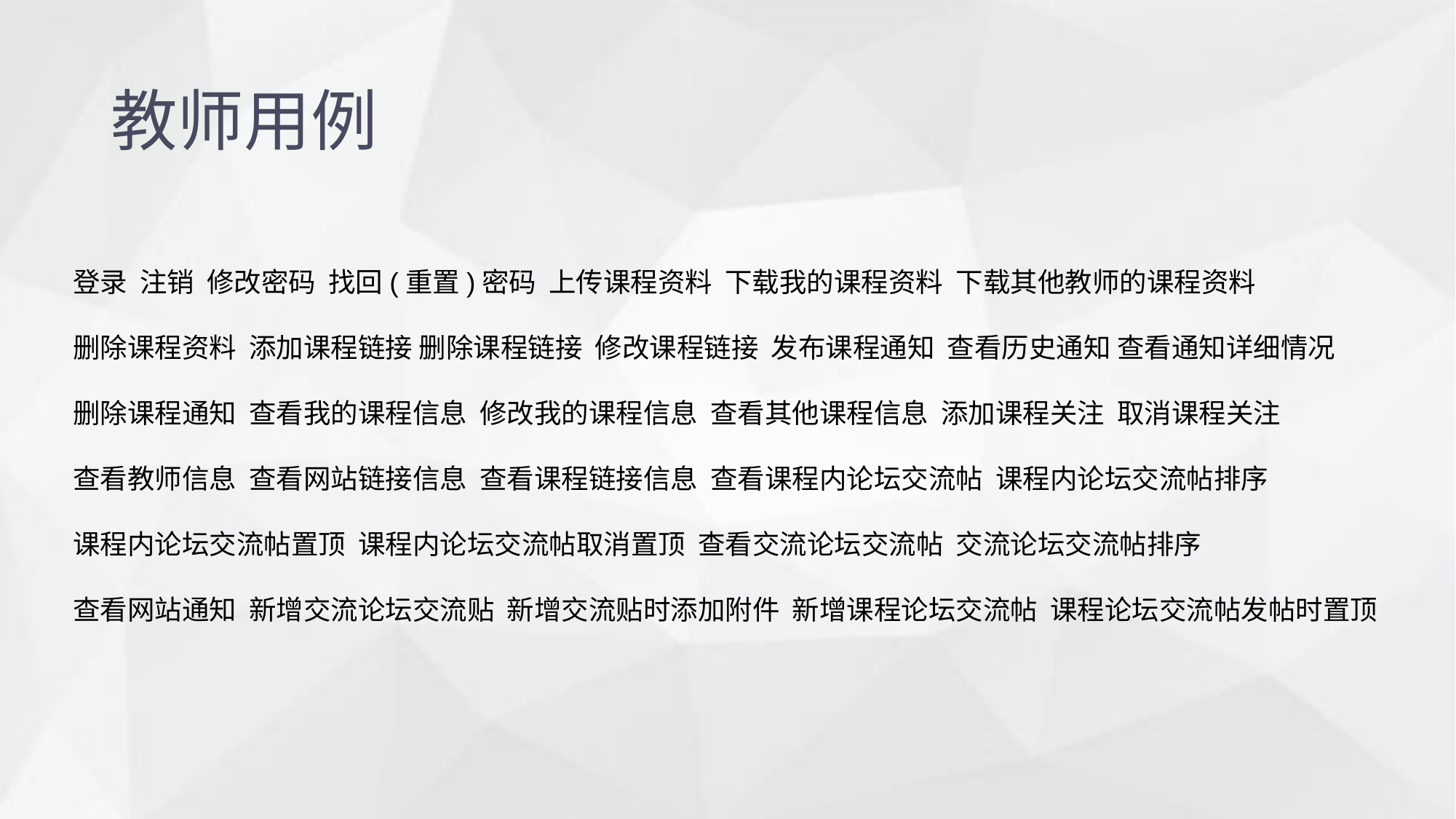

教师用例
登录  注销  修改密码  找回(重置)密码  上传课程资料  下载我的课程资料  下载其他教师的课程资料

删除课程资料  添加课程链接 删除课程链接  修改课程链接  发布课程通知  查看历史通知 查看通知详细情况

删除课程通知  查看我的课程信息  修改我的课程信息  查看其他课程信息  添加课程关注  取消课程关注

查看教师信息  查看网站链接信息  查看课程链接信息  查看课程内论坛交流帖  课程内论坛交流帖排序

课程内论坛交流帖置顶  课程内论坛交流帖取消置顶  查看交流论坛交流帖  交流论坛交流帖排序

查看网站通知  新增交流论坛交流贴  新增交流贴时添加附件  新增课程论坛交流帖  课程论坛交流帖发帖时置顶